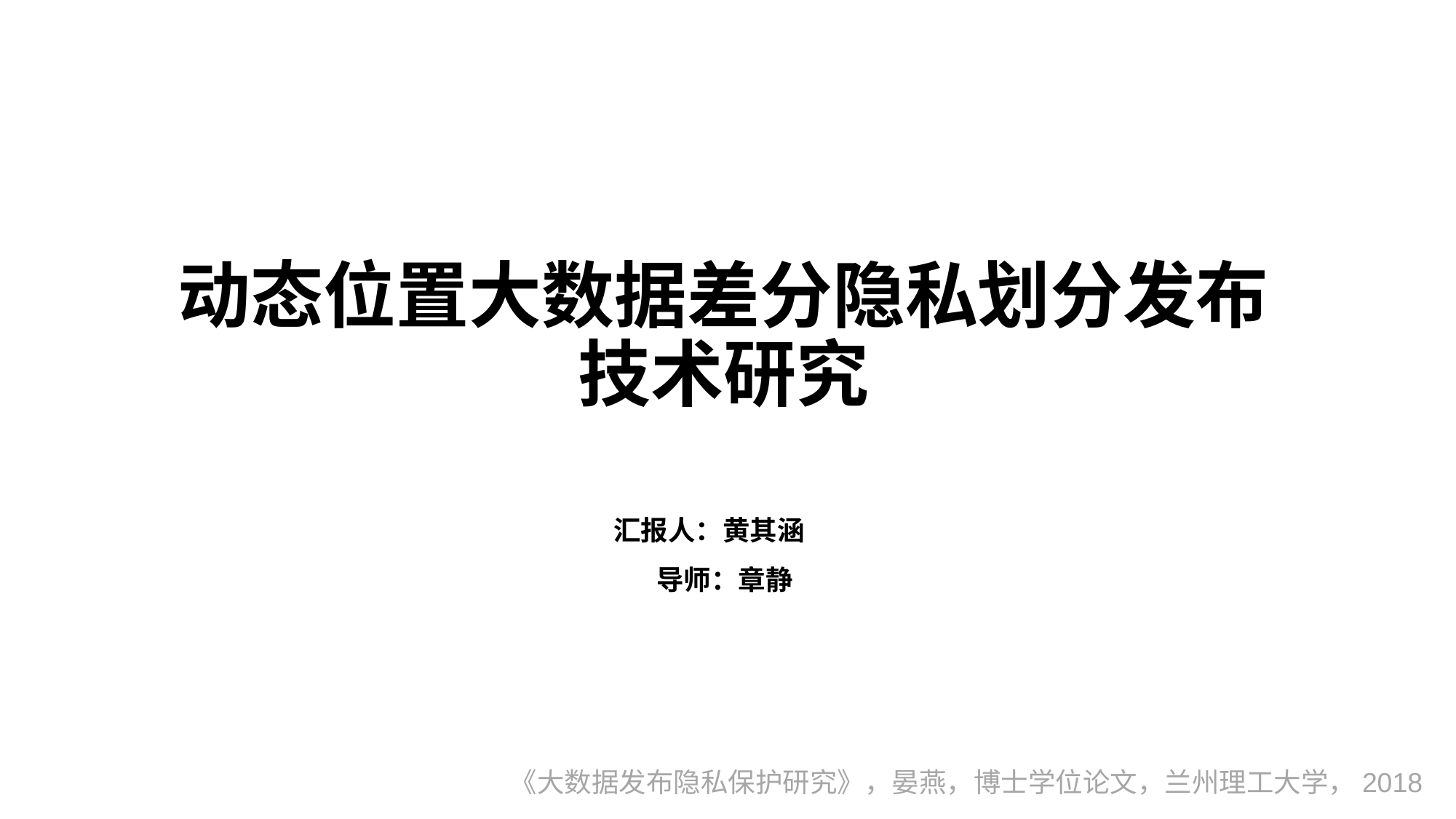

# 动态位置大数据差分隐私划分发布 技术研究
汇报人：黄其涵
    导师：章静
《大数据发布隐私保护研究》，晏燕，博士学位论文，兰州理工大学，2018